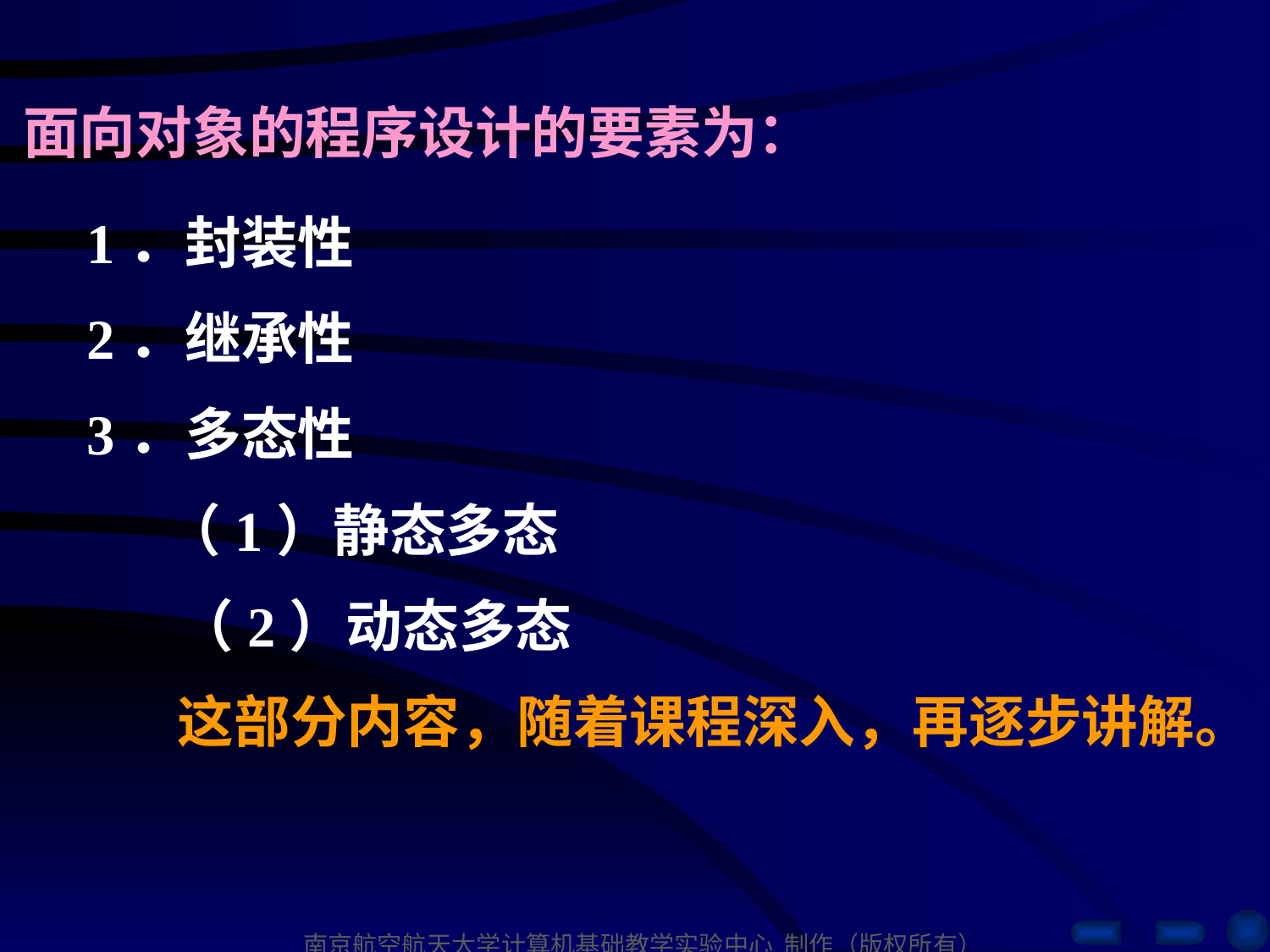

面向对象的程序设计的要素为：
1．封装性
2．继承性
3．多态性
     （1）静态多态
      （2）动态多态
      这部分内容，随着课程深入，再逐步讲解。